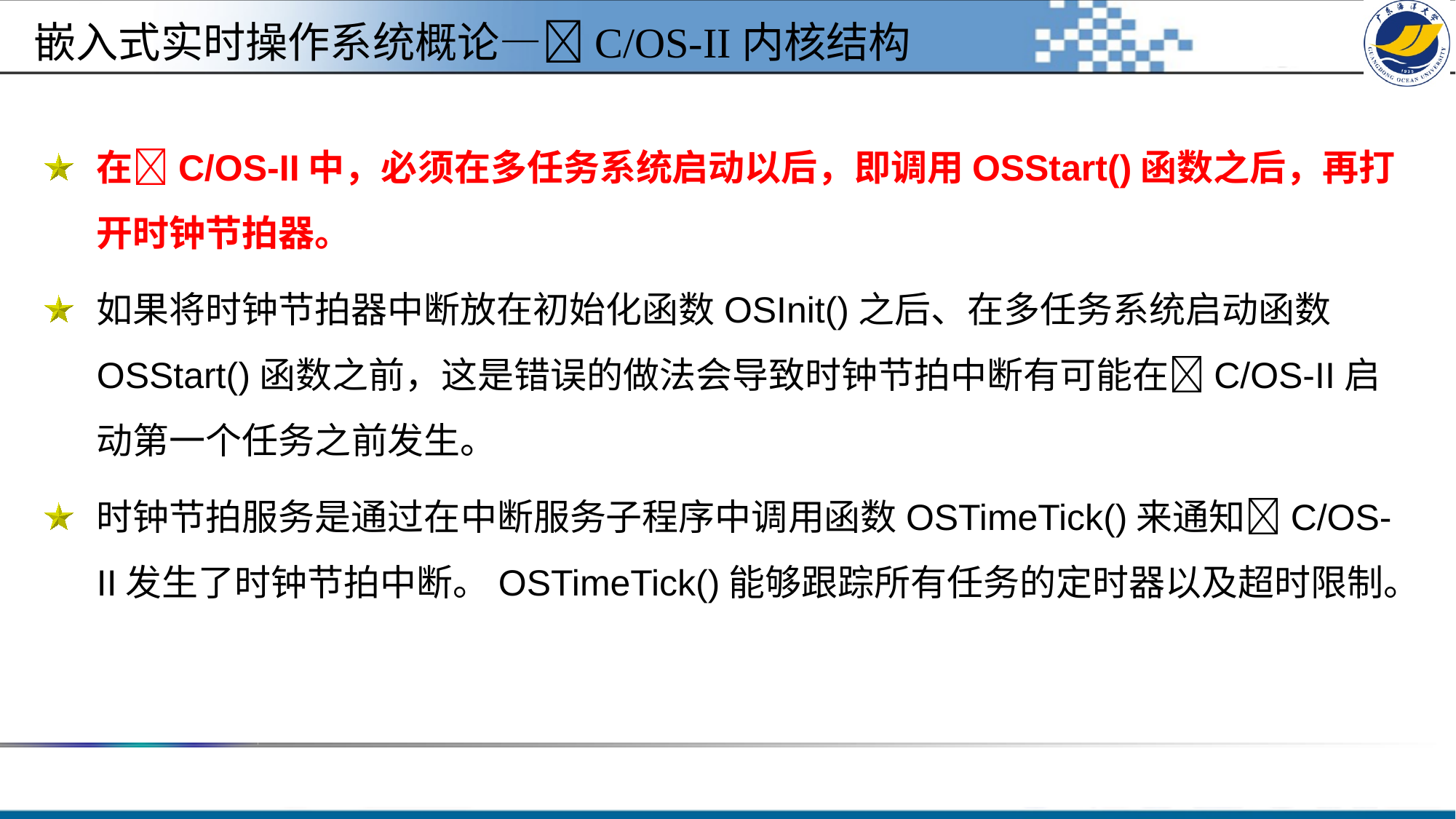

嵌入式实时操作系统概论—μC/OS-II内核结构
在μC/OS-II中，必须在多任务系统启动以后，即调用OSStart()函数之后，再打开时钟节拍器。
如果将时钟节拍器中断放在初始化函数OSInit()之后、在多任务系统启动函数OSStart()函数之前，这是错误的做法会导致时钟节拍中断有可能在μC/OS-II启动第一个任务之前发生。
时钟节拍服务是通过在中断服务子程序中调用函数OSTimeTick()来通知μC/OS-II发生了时钟节拍中断。OSTimeTick()能够跟踪所有任务的定时器以及超时限制。
57